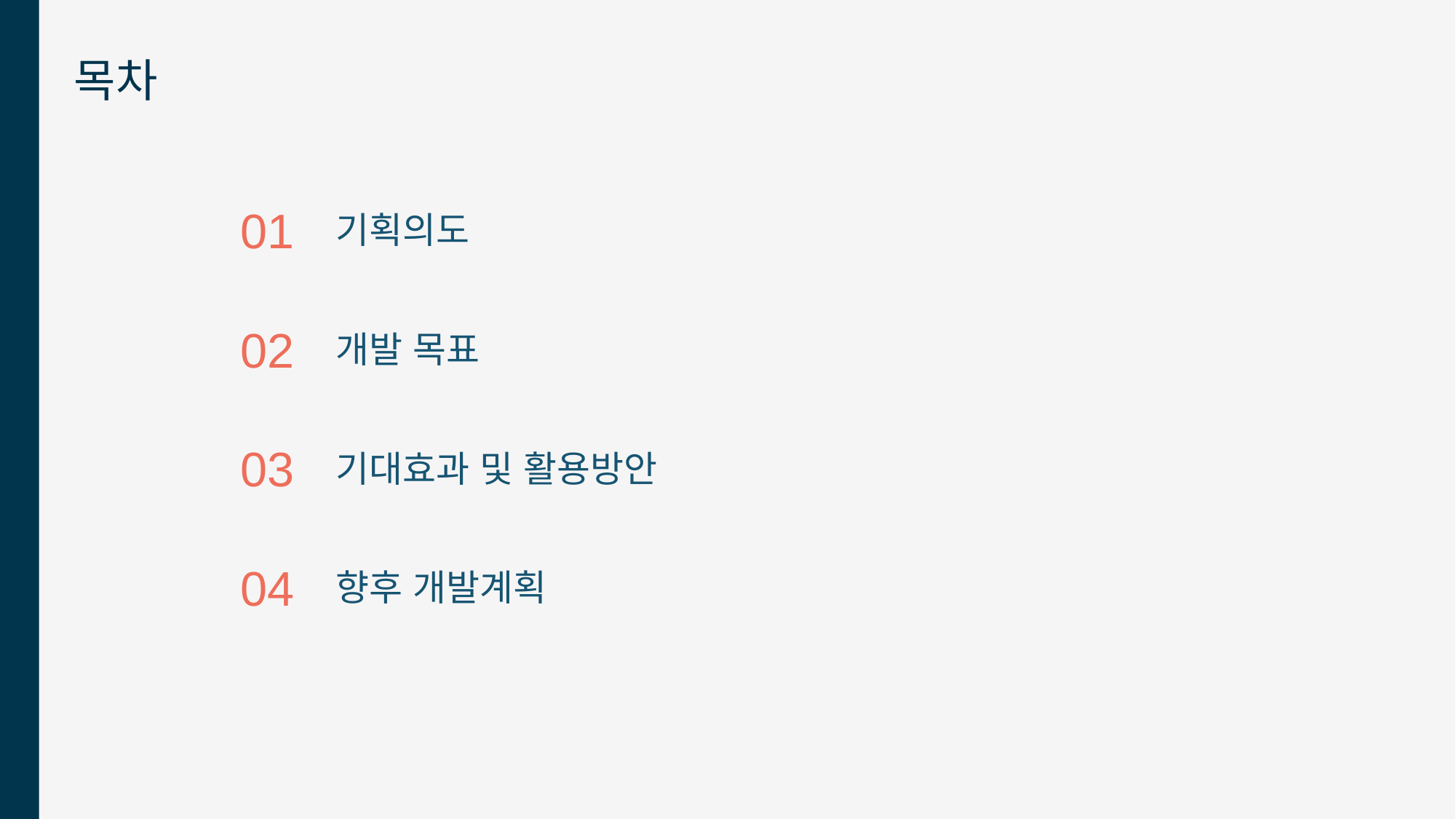

목차
01
기획의도
02
개발 목표
03
기대효과 및 활용방안
04
향후 개발계획